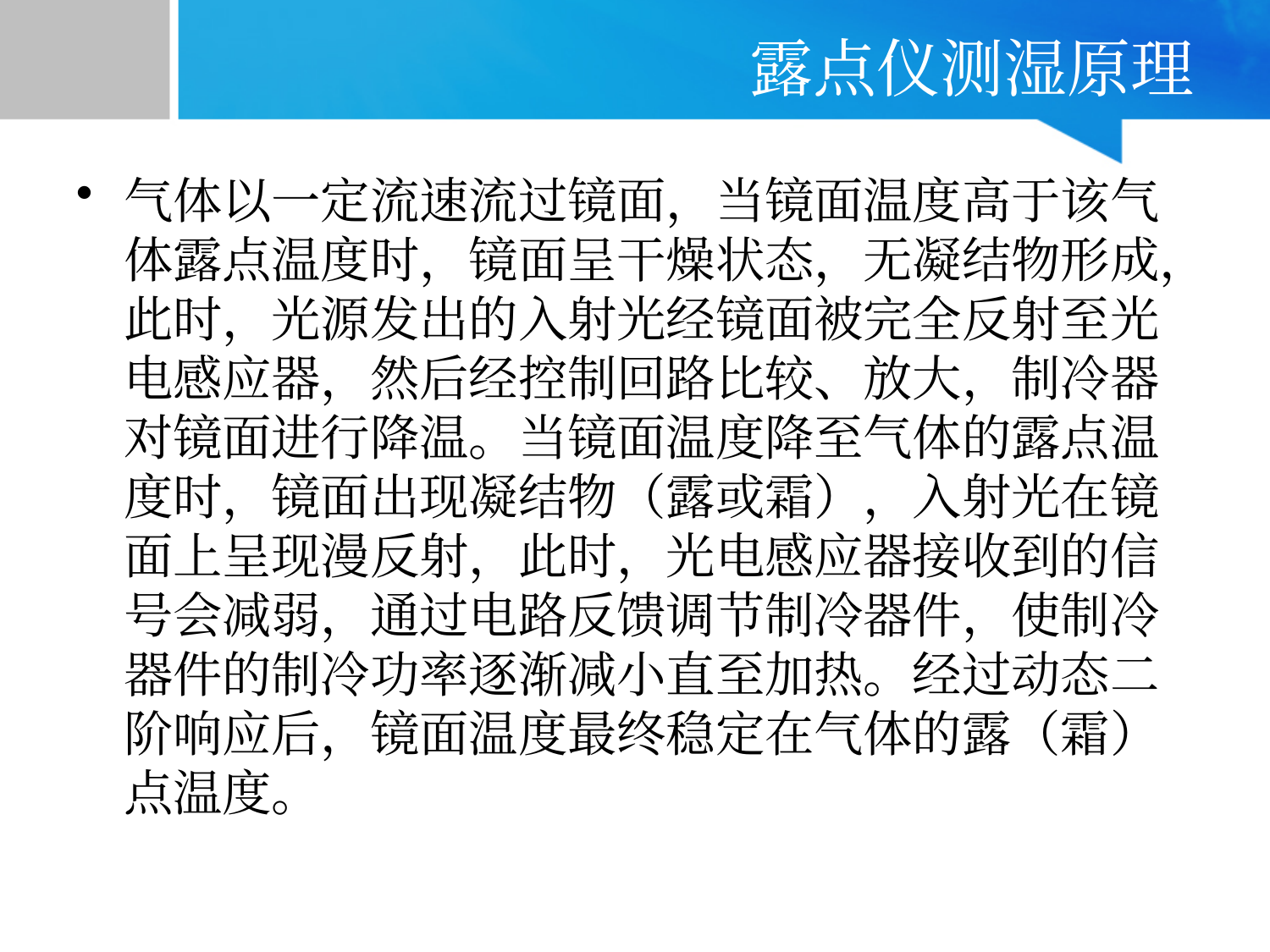

# 露点仪测湿原理
气体以一定流速流过镜面，当镜面温度高于该气体露点温度时，镜面呈干燥状态，无凝结物形成，此时，光源发出的入射光经镜面被完全反射至光电感应器，然后经控制回路比较、放大，制冷器对镜面进行降温。当镜面温度降至气体的露点温度时，镜面出现凝结物（露或霜），入射光在镜面上呈现漫反射，此时，光电感应器接收到的信号会减弱，通过电路反馈调节制冷器件，使制冷器件的制冷功率逐渐减小直至加热。经过动态二阶响应后，镜面温度最终稳定在气体的露（霜）点温度。